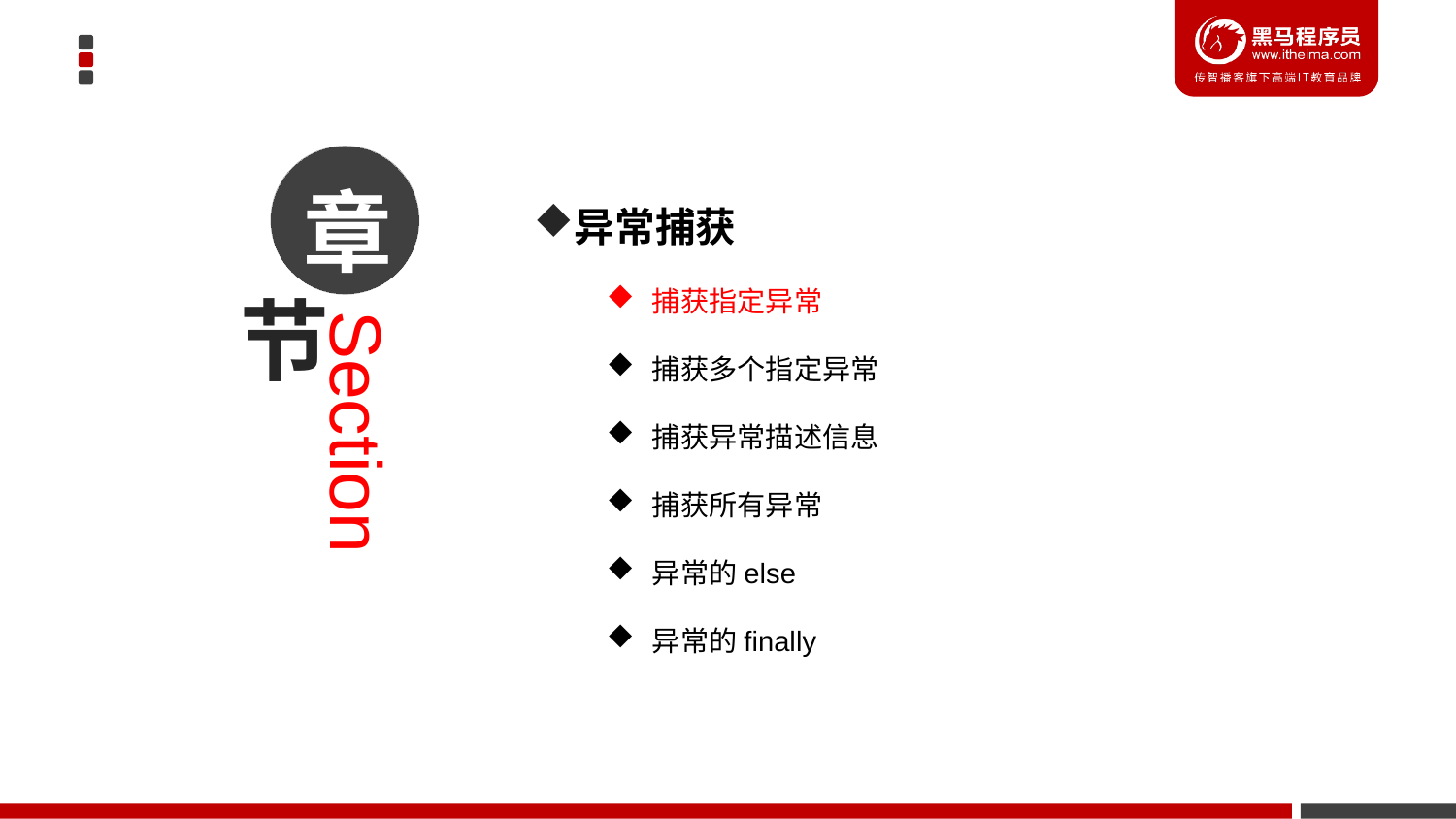

章
异常捕获
捕获指定异常
捕获多个指定异常
捕获异常描述信息
捕获所有异常
异常的else
异常的finally
节
Section